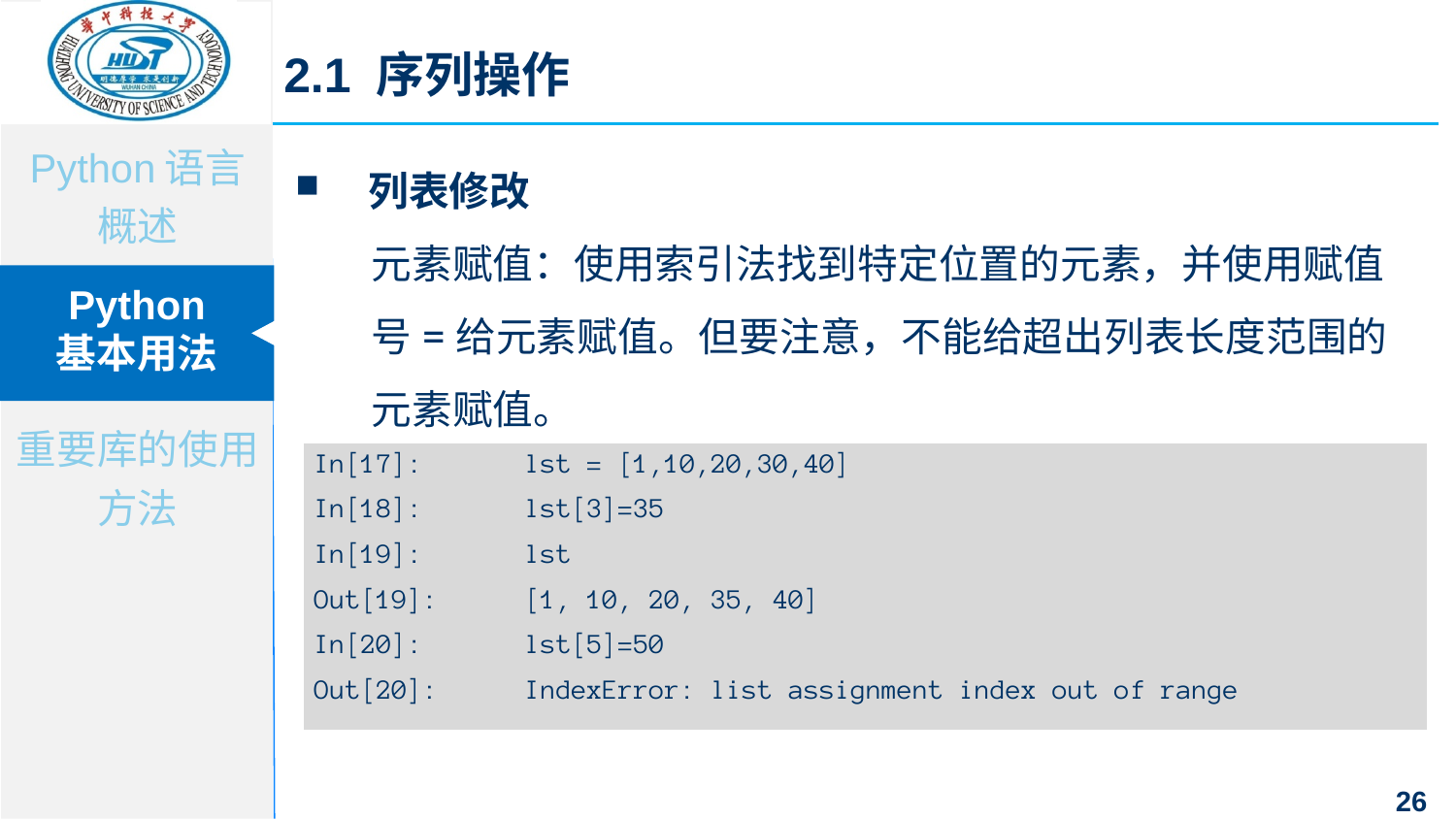

2.1 序列操作
列表修改
元素赋值：使用索引法找到特定位置的元素，并使用赋值号=给元素赋值。但要注意，不能给超出列表长度范围的元素赋值。

| In[17]: | lst = [1,10,20,30,40] |
| --- | --- |
| In[18]: | lst[3]=35 |
| In[19]: | lst |
| Out[19]: | [1, 10, 20, 35, 40] |
| In[20]: | lst[5]=50 |
| Out[20]: | IndexError: list assignment index out of range |